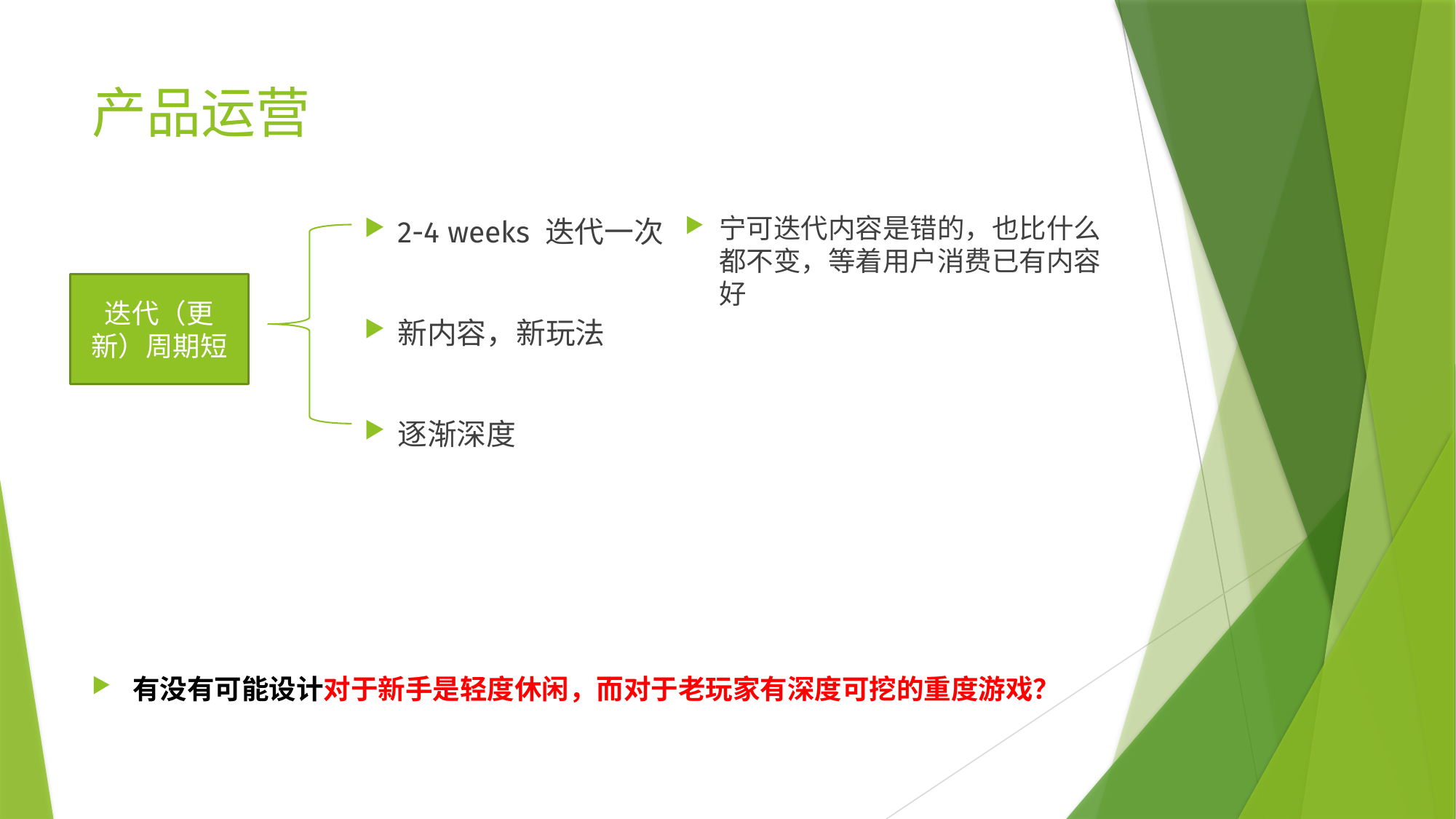

# 产品运营
宁可迭代内容是错的，也比什么都不变，等着用户消费已有内容好
2-4 weeks 迭代一次

新内容，新玩法

逐渐深度

迭代（更新）周期短
有没有可能设计对于新手是轻度休闲，而对于老玩家有深度可挖的重度游戏？